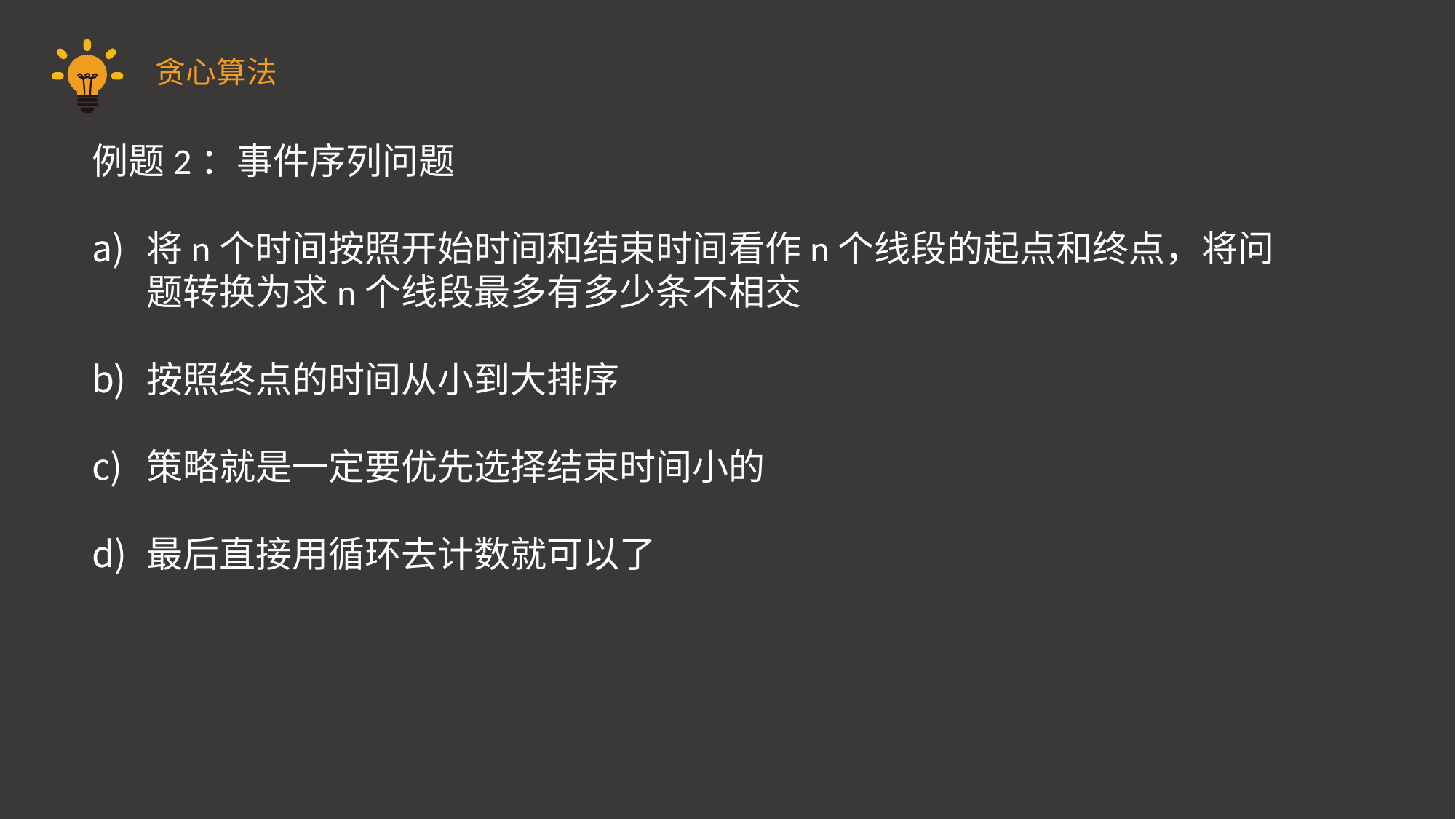

贪心算法
例题2：事件序列问题

将n个时间按照开始时间和结束时间看作n个线段的起点和终点，将问题转换为求n个线段最多有多少条不相交

按照终点的时间从小到大排序

策略就是一定要优先选择结束时间小的

最后直接用循环去计数就可以了